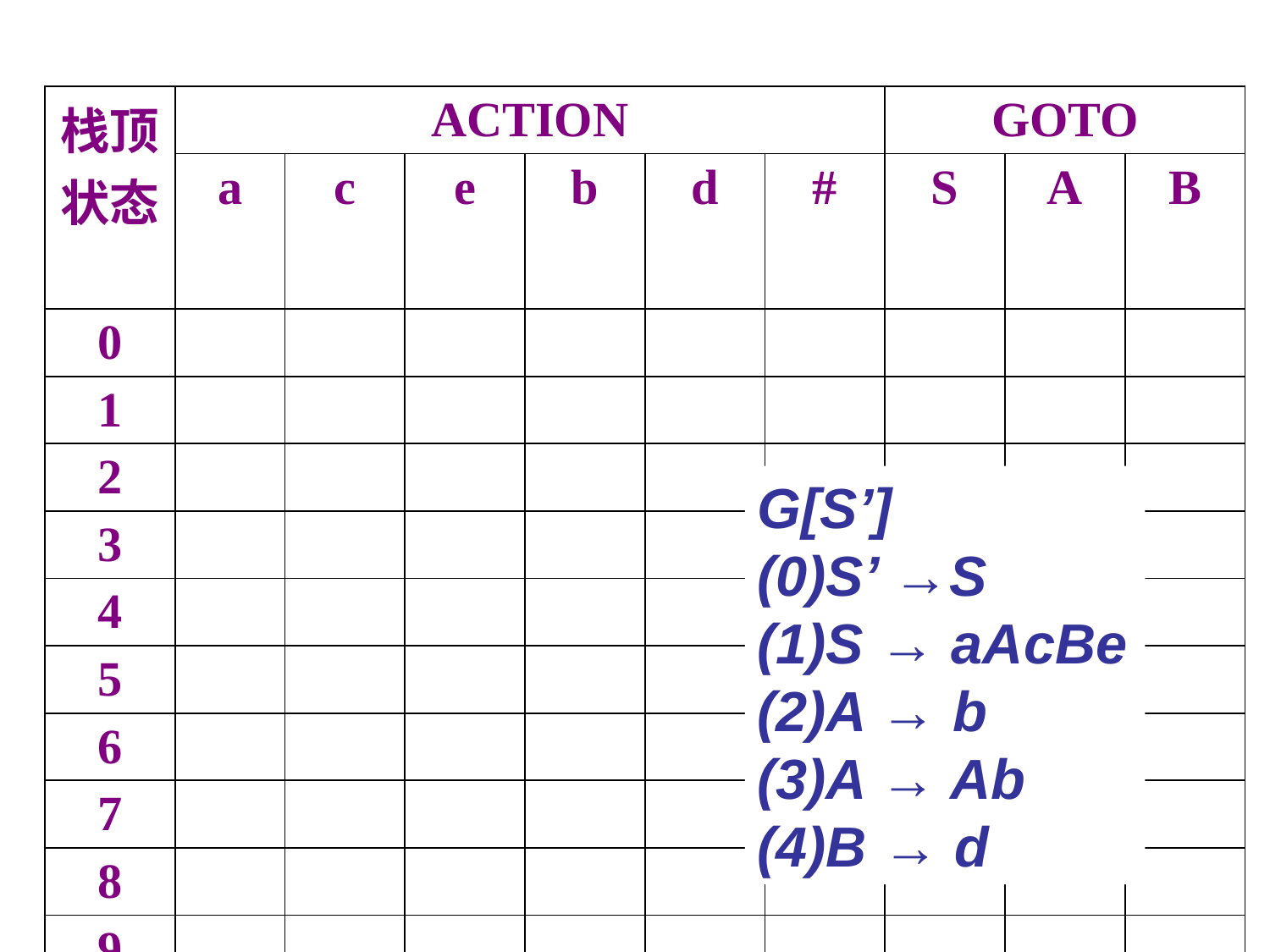

| 栈顶状态 | ACTION |  |  |  |  |  | GOTO |  |  |
| --- | --- | --- | --- | --- | --- | --- | --- | --- | --- |
|  | a | c | e | b | d | # | S | A | B |
| 0 |  |  |  |  |  |  |  |  |  |
| 1 |  |  |  |  |  |  |  |  |  |
| 2 |  |  |  |  |  |  |  |  |  |
| 3 |  |  |  |  |  |  |  |  |  |
| 4 |  |  |  |  |  |  |  |  |  |
| 5 |  |  |  |  |  |  |  |  |  |
| 6 |  |  |  |  |  |  |  |  |  |
| 7 |  |  |  |  |  |  |  |  |  |
| 8 |  |  |  |  |  |  |  |  |  |
| 9 |  |  |  |  |  |  |  |  |  |
G[S’]
(0)S’ →S
(1)S → aAcBe
(2)A → b
(3)A → Ab
(4)B → d